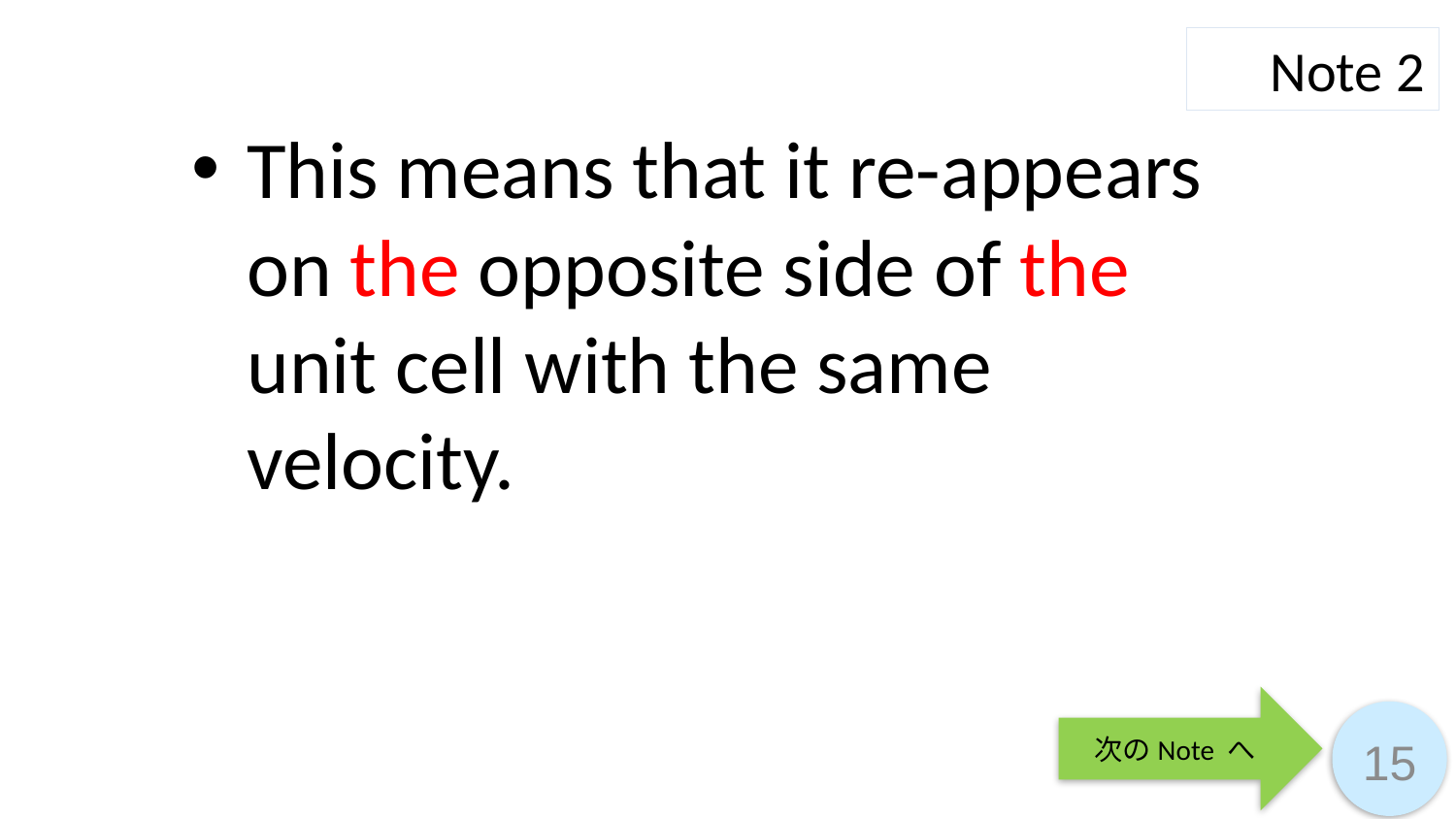

Note 2
This means that it re-appears on the opposite side of the unit cell with the same velocity.
次のNote へ
15